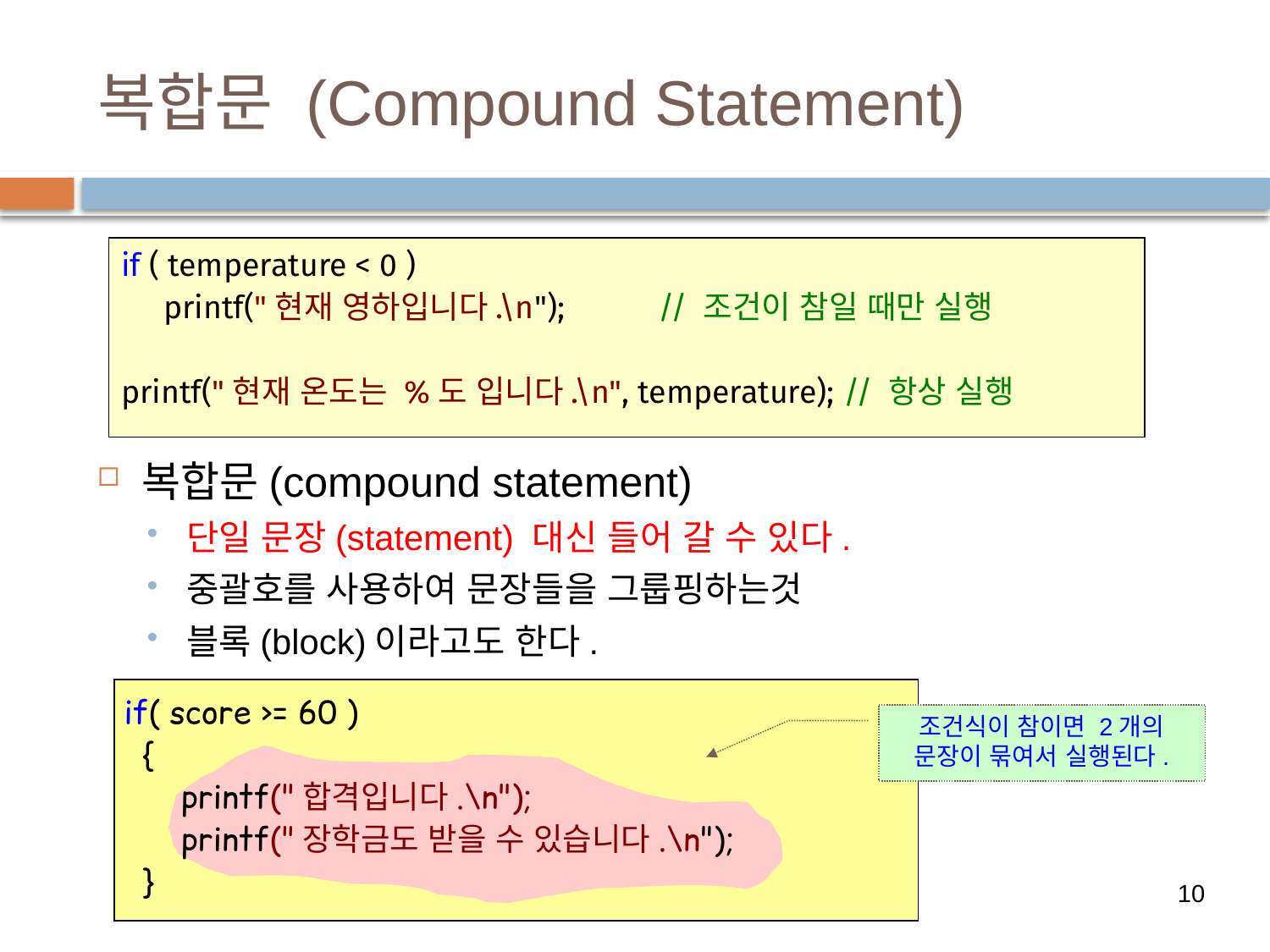

# 복합문 (Compound Statement)
if ( temperature < 0 )
     printf("현재 영하입니다.\n");           // 조건이 참일 때만 실행

printf("현재 온도는 %도 입니다.\n", temperature); // 항상 실행
복합문(compound statement)
단일 문장(statement) 대신 들어 갈 수 있다.
중괄호를 사용하여 문장들을 그룹핑하는것
블록(block)이라고도 한다.

if( score >= 60 )
  {
      printf("합격입니다.\n");
      printf("장학금도 받을 수 있습니다.\n");
  }
조건식이 참이면 2개의 문장이 묶여서 실행된다.

10